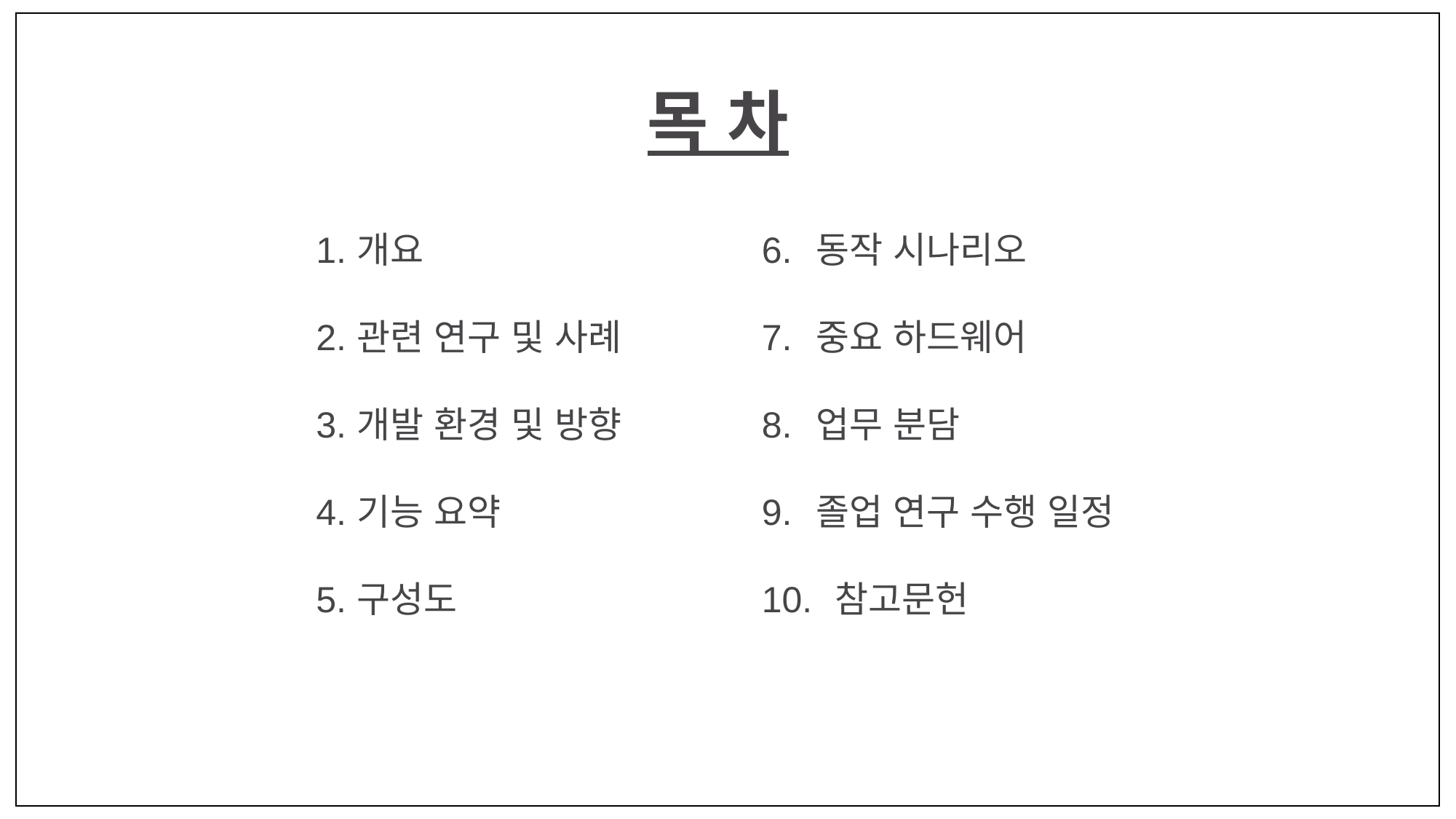

목 차
개요

관련 연구 및 사례

개발 환경 및 방향

기능 요약

구성도
동작 시나리오

중요 하드웨어

업무 분담

졸업 연구 수행 일정

 참고문헌